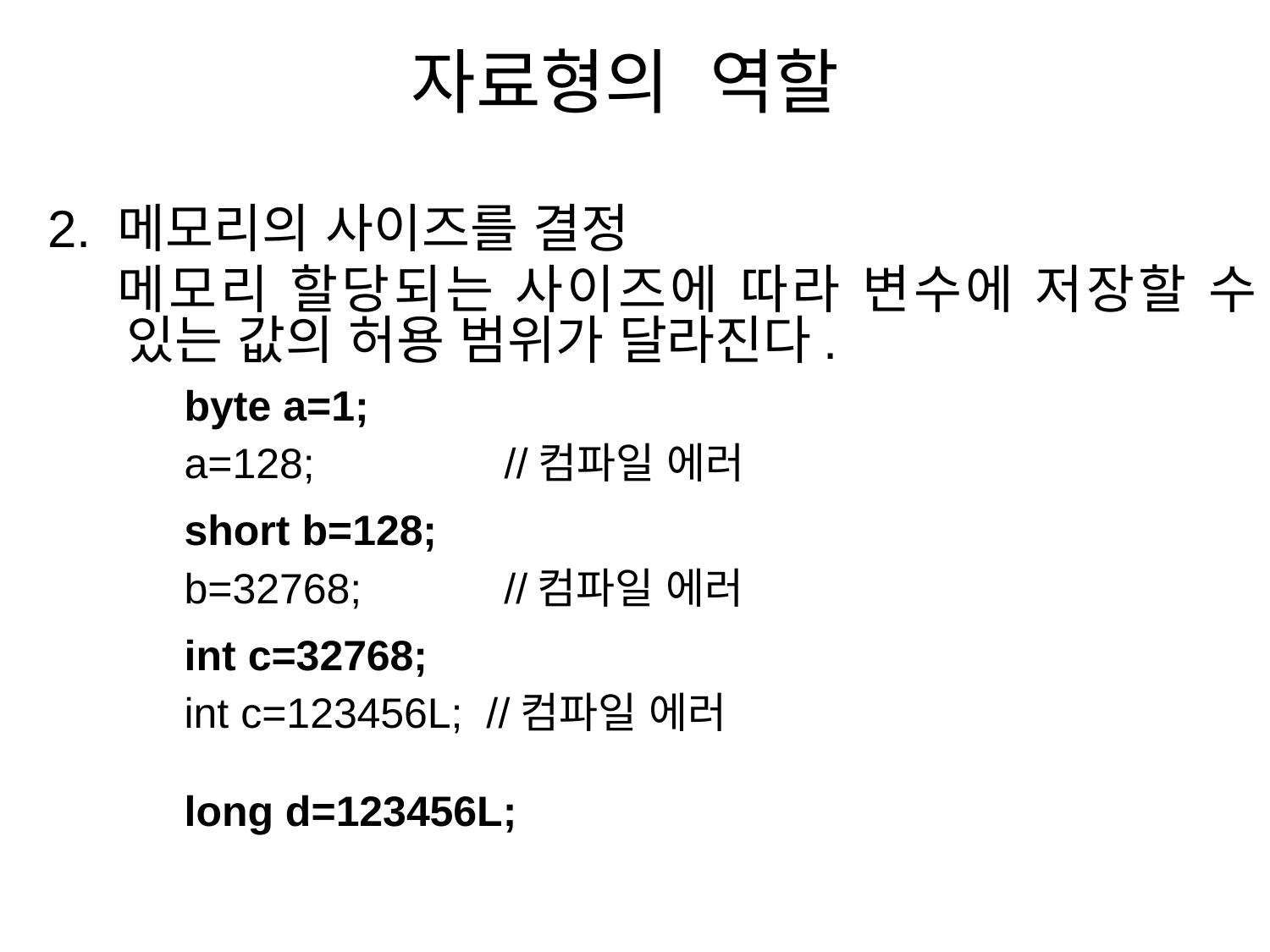

# 자료형의  역할
2. 메모리의 사이즈를 결정
   메모리 할당되는 사이즈에 따라 변수에 저장할 수 있는 값의 허용 범위가 달라진다.

| byte a=1; a=128;          //컴파일 에러 |
| --- |

| short b=128; b=32768;        //컴파일 에러 |
| --- |
| int c=32768;     int c=123456L;  //컴파일 에러  long d=123456L; |
| --- |